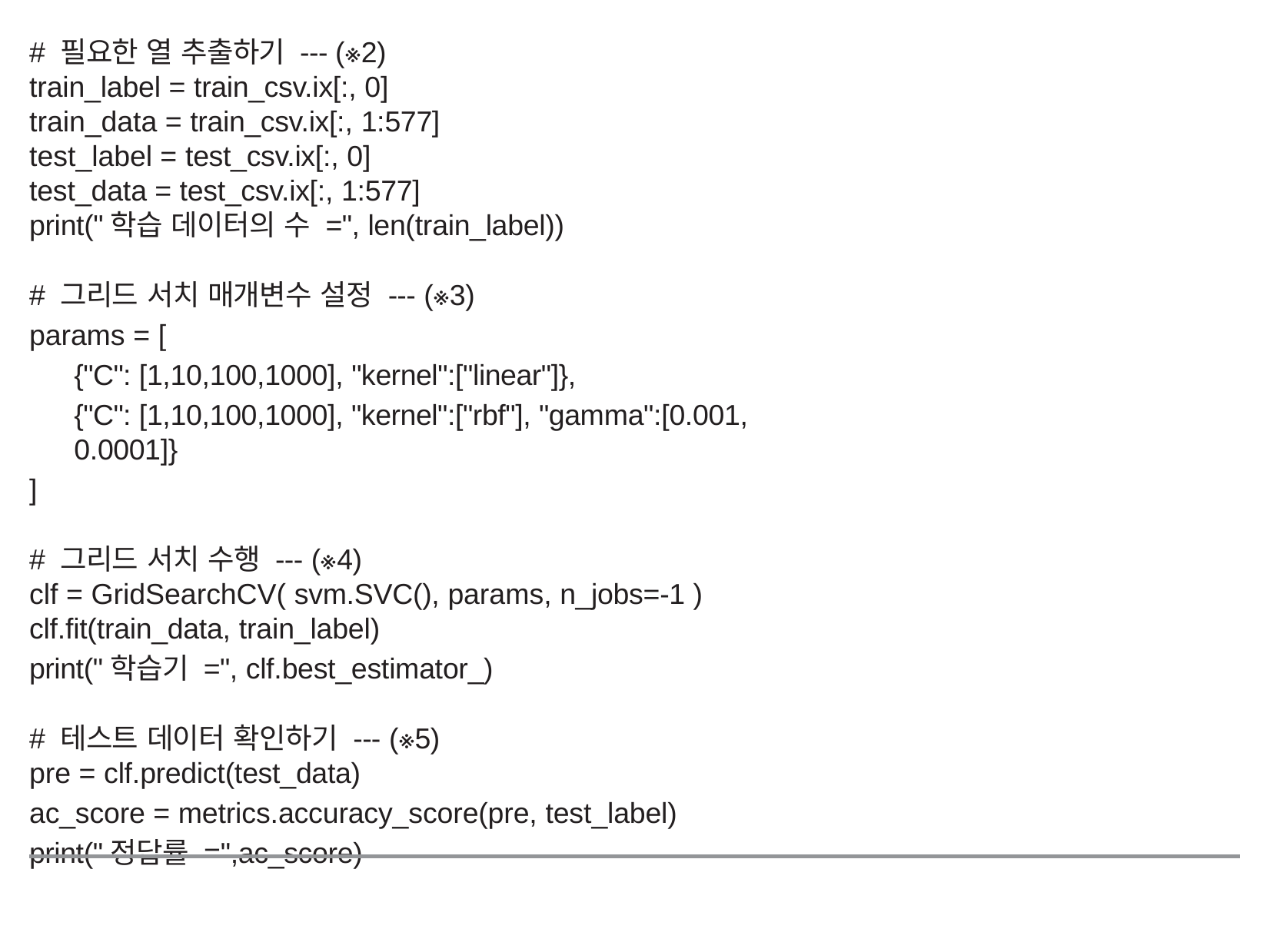

# 필요한 열 추출하기 --- (※2)
train_label = train_csv.ix[:, 0]
train_data = train_csv.ix[:, 1:577]
test_label = test_csv.ix[:, 0]
test_data = test_csv.ix[:, 1:577]
print("학습 데이터의 수 =", len(train_label))

# 그리드 서치 매개변수 설정 --- (※3)
params = [
{"C": [1,10,100,1000], "kernel":["linear"]},
{"C": [1,10,100,1000], "kernel":["rbf"], "gamma":[0.001, 0.0001]}
]

# 그리드 서치 수행 --- (※4)
clf = GridSearchCV( svm.SVC(), params, n_jobs=-1 )
clf.fit(train_data, train_label)
print("학습기 =", clf.best_estimator_)

# 테스트 데이터 확인하기 --- (※5)
pre = clf.predict(test_data)
ac_score = metrics.accuracy_score(pre, test_label)
print("정답률 =",ac_score)